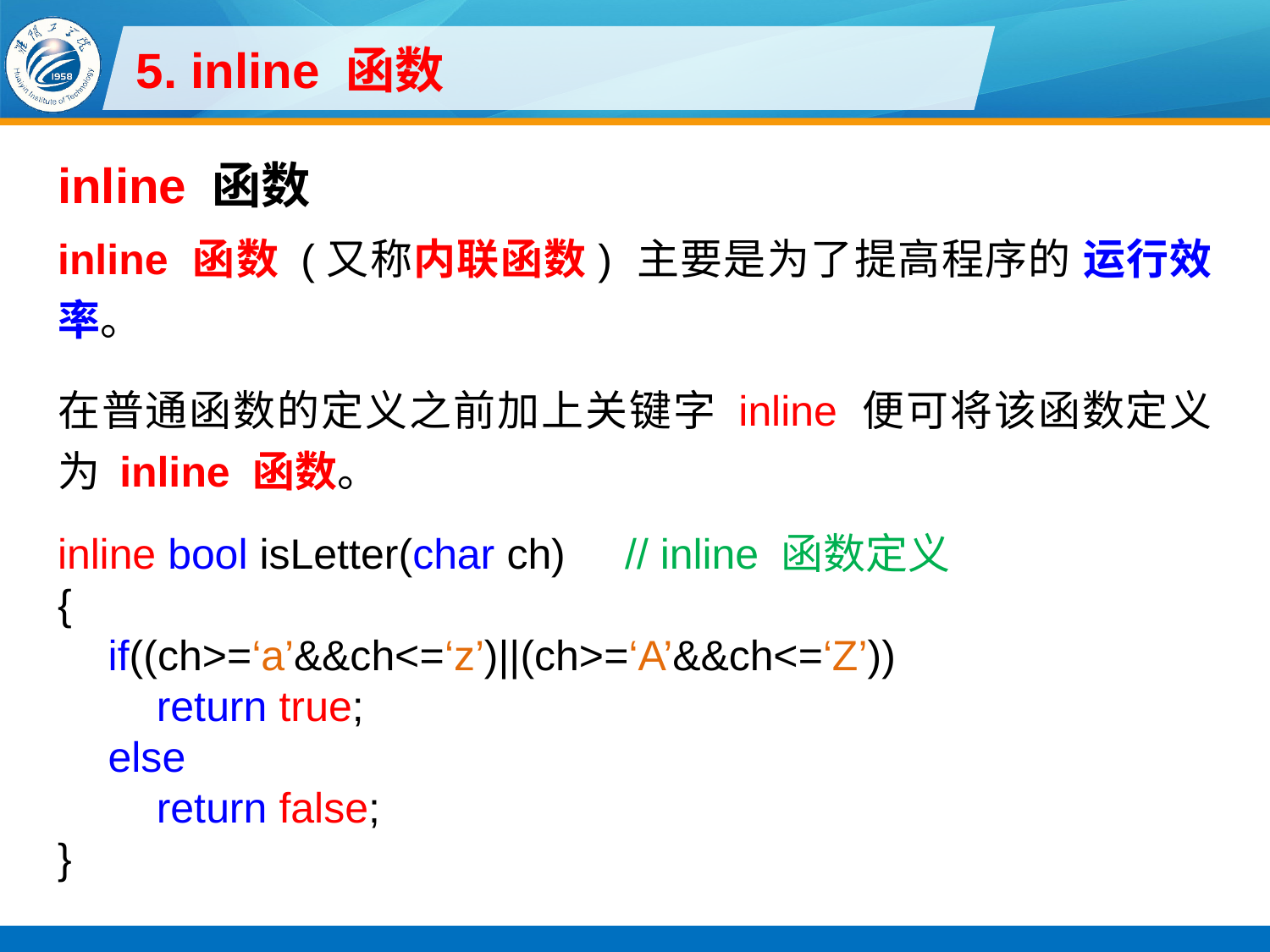

# 5. inline 函数
inline 函数
inline 函数 (又称内联函数) 主要是为了提高程序的 运行效率。
在普通函数的定义之前加上关键字 inline 便可将该函数定义为 inline 函数。
inline bool isLetter(char ch)     // inline 函数定义
{
if((ch>=‘a’&&ch<=‘z’)||(ch>=‘A’&&ch<=‘Z’))
return true;
else
return false;
}